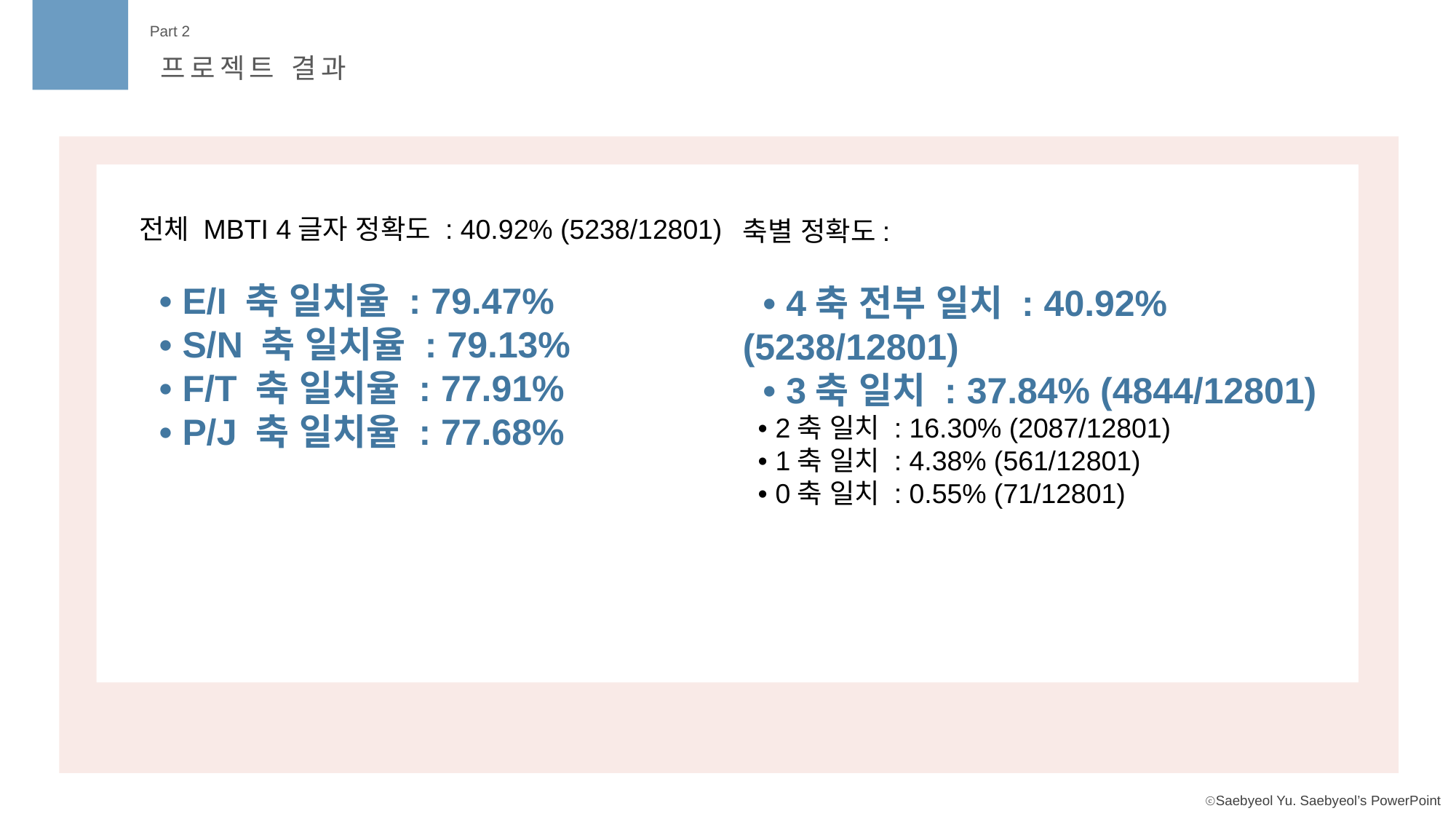

Part 2
프로젝트 결과

전체 MBTI 4글자 정확도 : 40.92% (5238/12801)

  • E/I 축 일치율 : 79.47%
  • S/N 축 일치율 : 79.13%
  • F/T 축 일치율 : 77.91%
  • P/J 축 일치율 : 77.68%

축별 정확도:

  • 4축 전부 일치 : 40.92% (5238/12801)
  • 3축 일치 : 37.84% (4844/12801)
  • 2축 일치 : 16.30% (2087/12801)
  • 1축 일치 : 4.38% (561/12801)
  • 0축 일치 : 0.55% (71/12801)